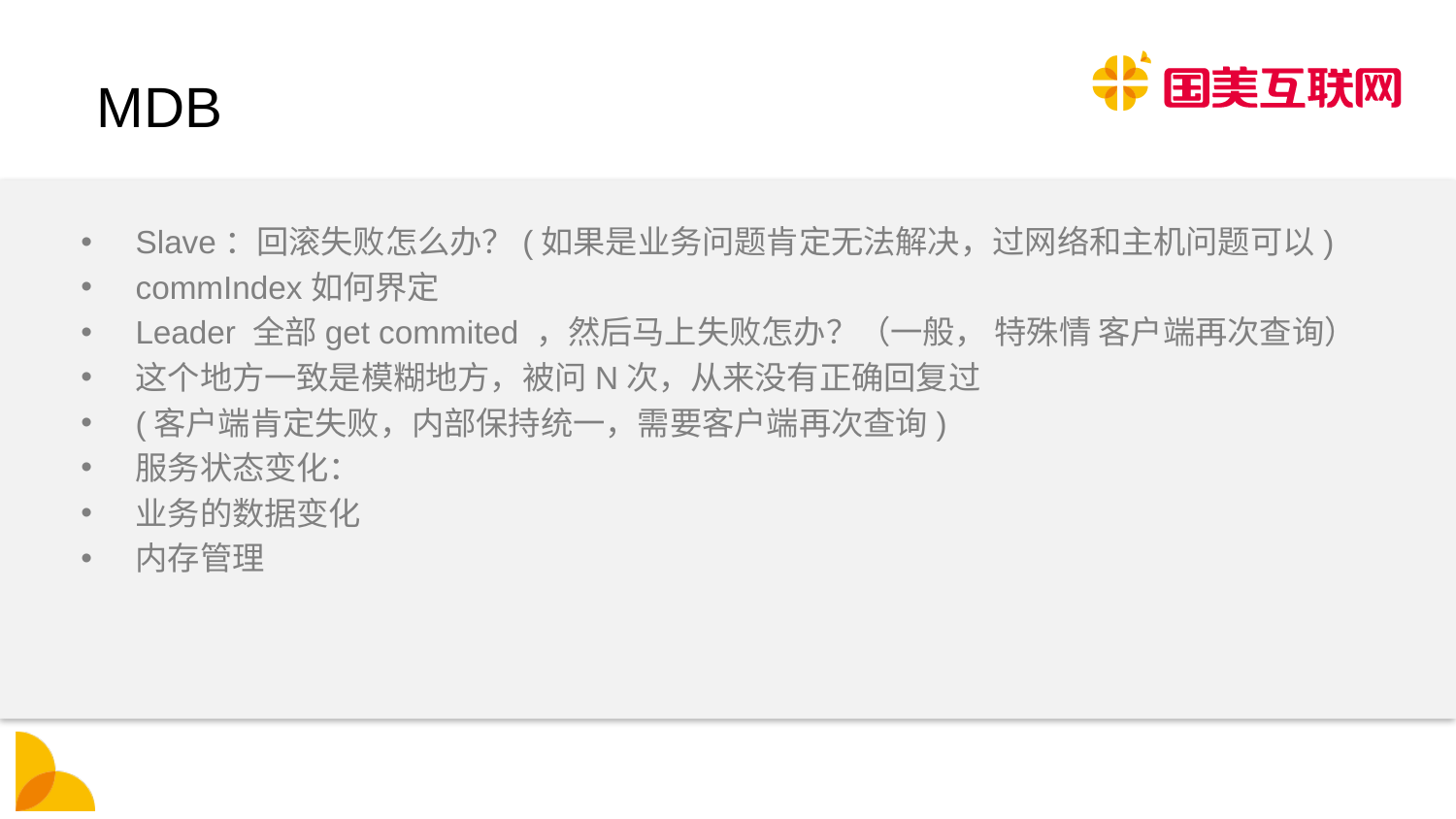

# MDB
Slave：回滚失败怎么办？(如果是业务问题肯定无法解决，过网络和主机问题可以)
commIndex如何界定
Leader 全部get commited ，然后马上失败怎办？（一般， 特殊情 客户端再次查询）
这个地方一致是模糊地方，被问N次，从来没有正确回复过
(客户端肯定失败，内部保持统一，需要客户端再次查询)
服务状态变化：
业务的数据变化
内存管理